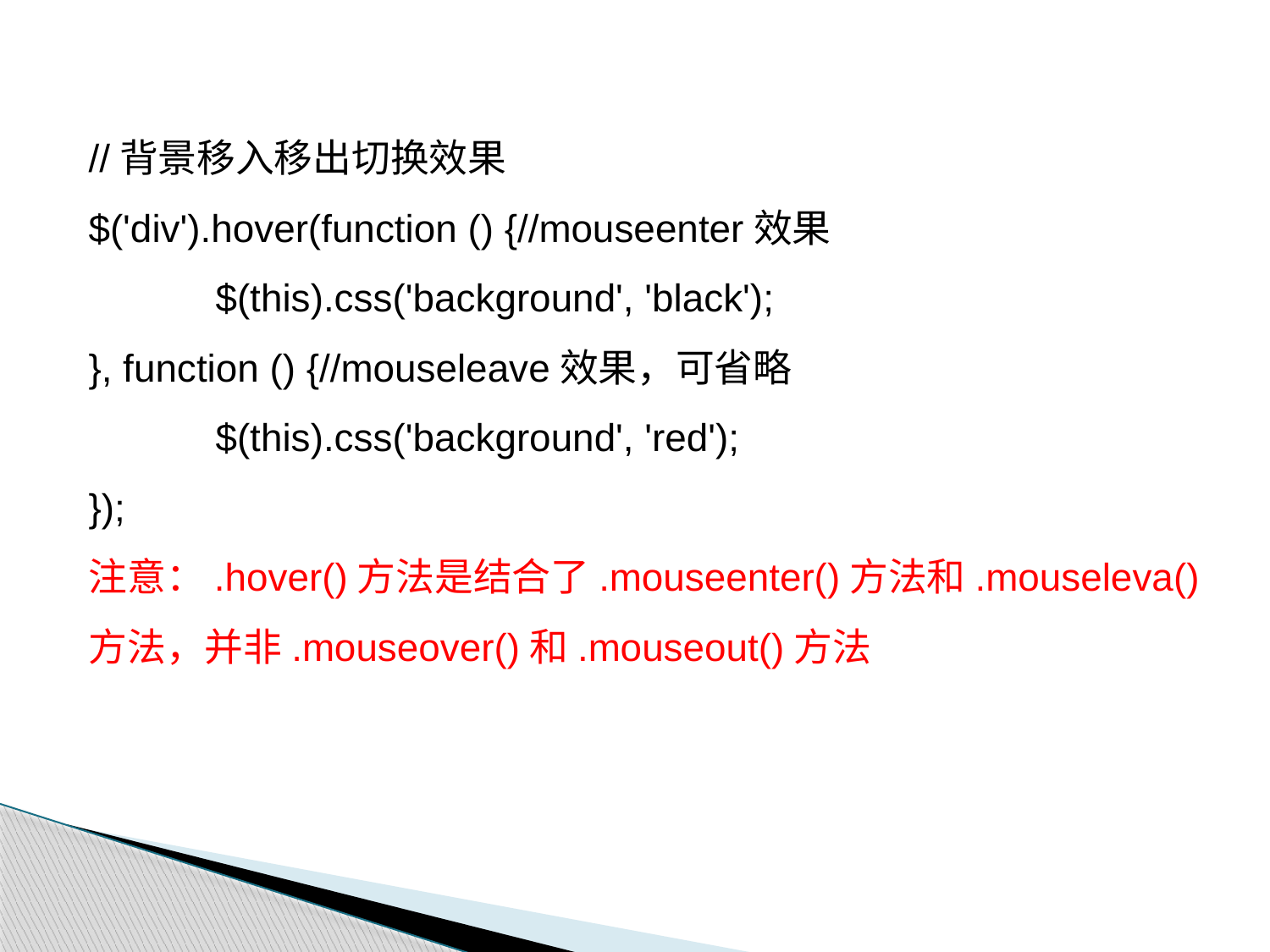

//背景移入移出切换效果
$('div').hover(function () {//mouseenter效果
	$(this).css('background', 'black');
}, function () {//mouseleave效果，可省略
	$(this).css('background', 'red');
});
注意：.hover()方法是结合了.mouseenter()方法和.mouseleva()方法，并非.mouseover()和.mouseout()方法